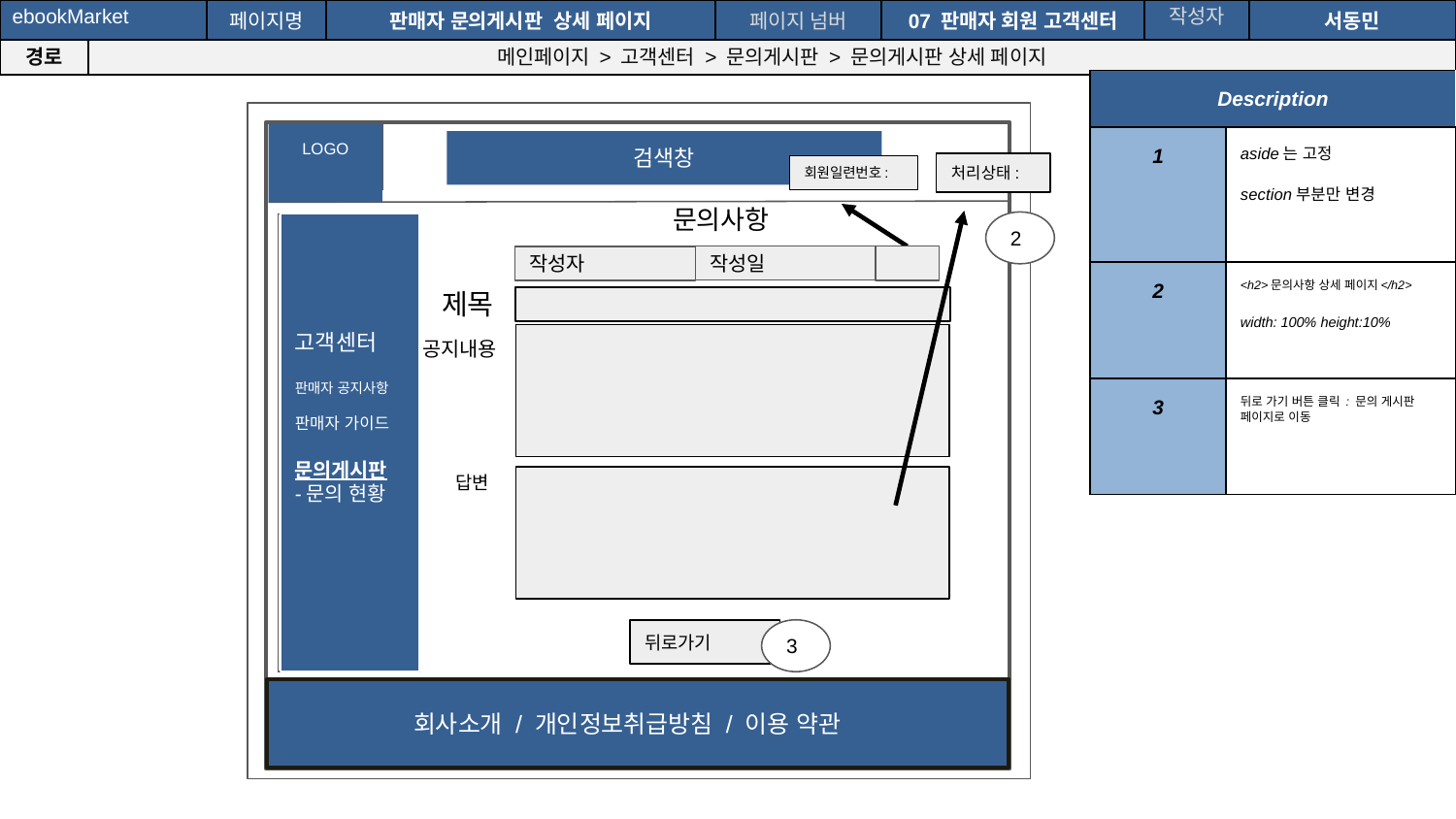

| ebookMarket |  | 페이지명 | 판매자 문의게시판 상세 페이지 | 페이지 넘버 | 07 판매자 회원 고객센터 | 작성자 | 서동민 |
| --- | --- | --- | --- | --- | --- | --- | --- |
| 경로 | 메인페이지 > 고객센터 > 문의게시판 > 문의게시판 상세 페이지 |  |  |  |  |  |  |
| Description |  |
| --- | --- |
| 1 | aside는 고정 section부분만 변경 |
| 2 | <h2>문의사항 상세 페이지</h2> width: 100% height:10% |
| 3 | 뒤로 가기 버튼 클릭 : 문의 게시판 페이지로 이동 |

LOGO
검색창
처리상태:
회원일련번호:

문의사항
2

고객센터

판매자 공지사항

판매자 가이드

문의게시판
-문의 현황

작성일

작성자
제목

공지내용

   답변

3
뒤로가기
회사소개 / 개인정보취급방침 / 이용 약관